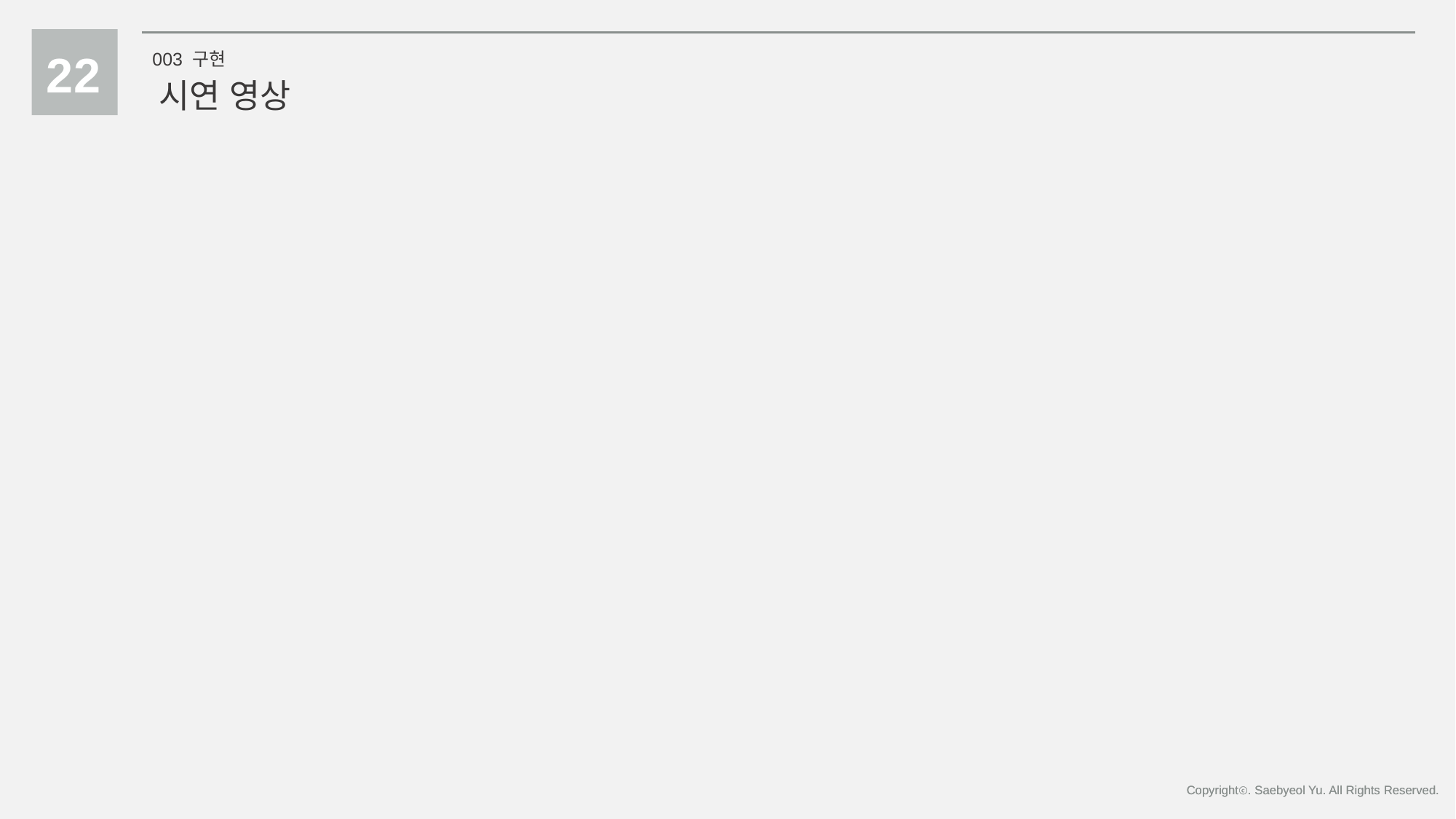

22
003 구현
시연 영상
Copyrightⓒ. Saebyeol Yu. All Rights Reserved.